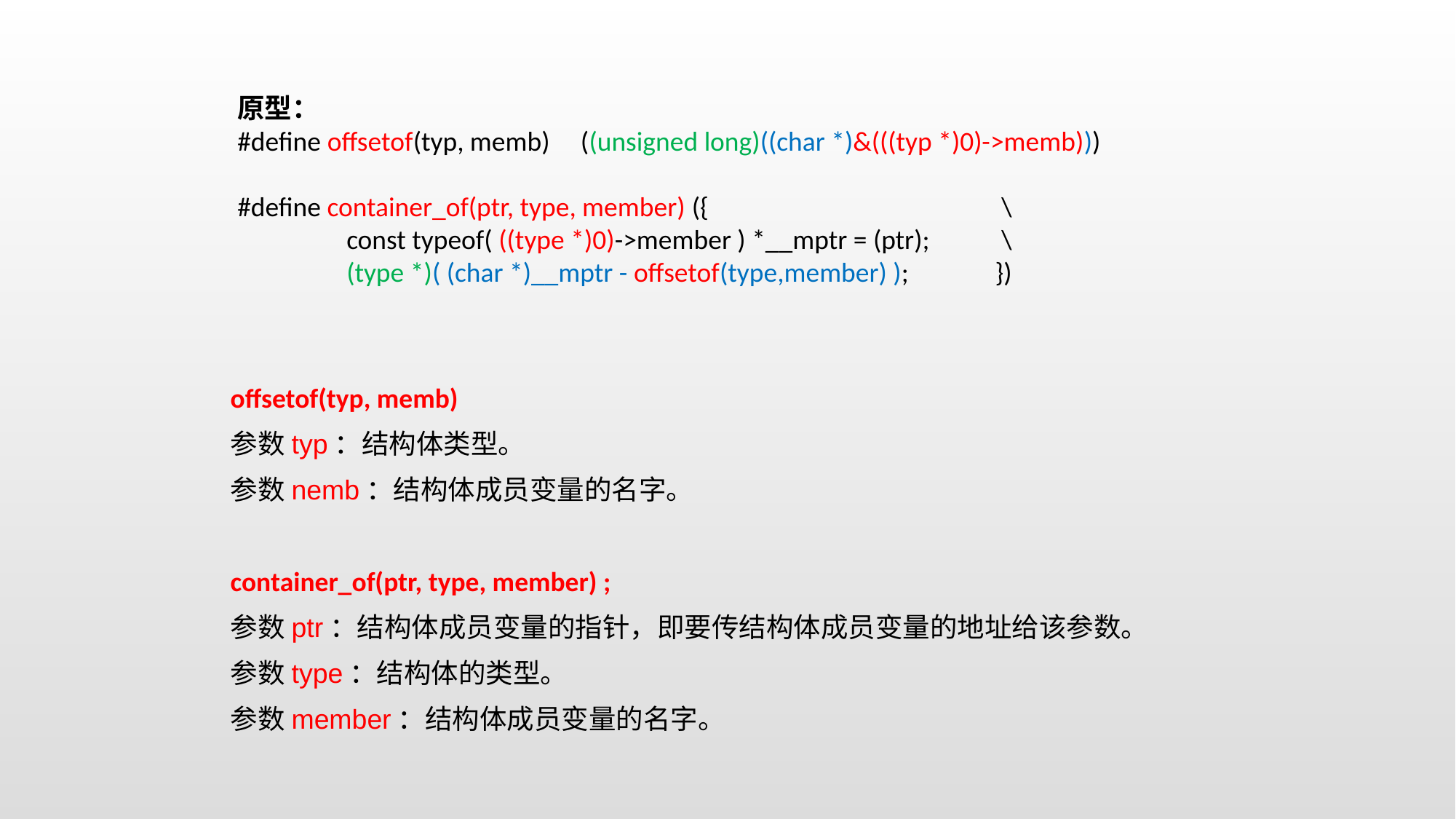

原型：
#define offsetof(typ, memb)     ((unsigned long)((char *)&(((typ *)0)->memb)))

#define container_of(ptr, type, member) ({			\	const typeof( ((type *)0)->member ) *__mptr = (ptr);	\	(type *)( (char *)__mptr - offsetof(type,member) );              })
offsetof(typ, memb)
参数typ：结构体类型。
参数nemb：结构体成员变量的名字。

container_of(ptr, type, member) ;
参数ptr：结构体成员变量的指针，即要传结构体成员变量的地址给该参数。
参数type：结构体的类型。
参数member：结构体成员变量的名字。